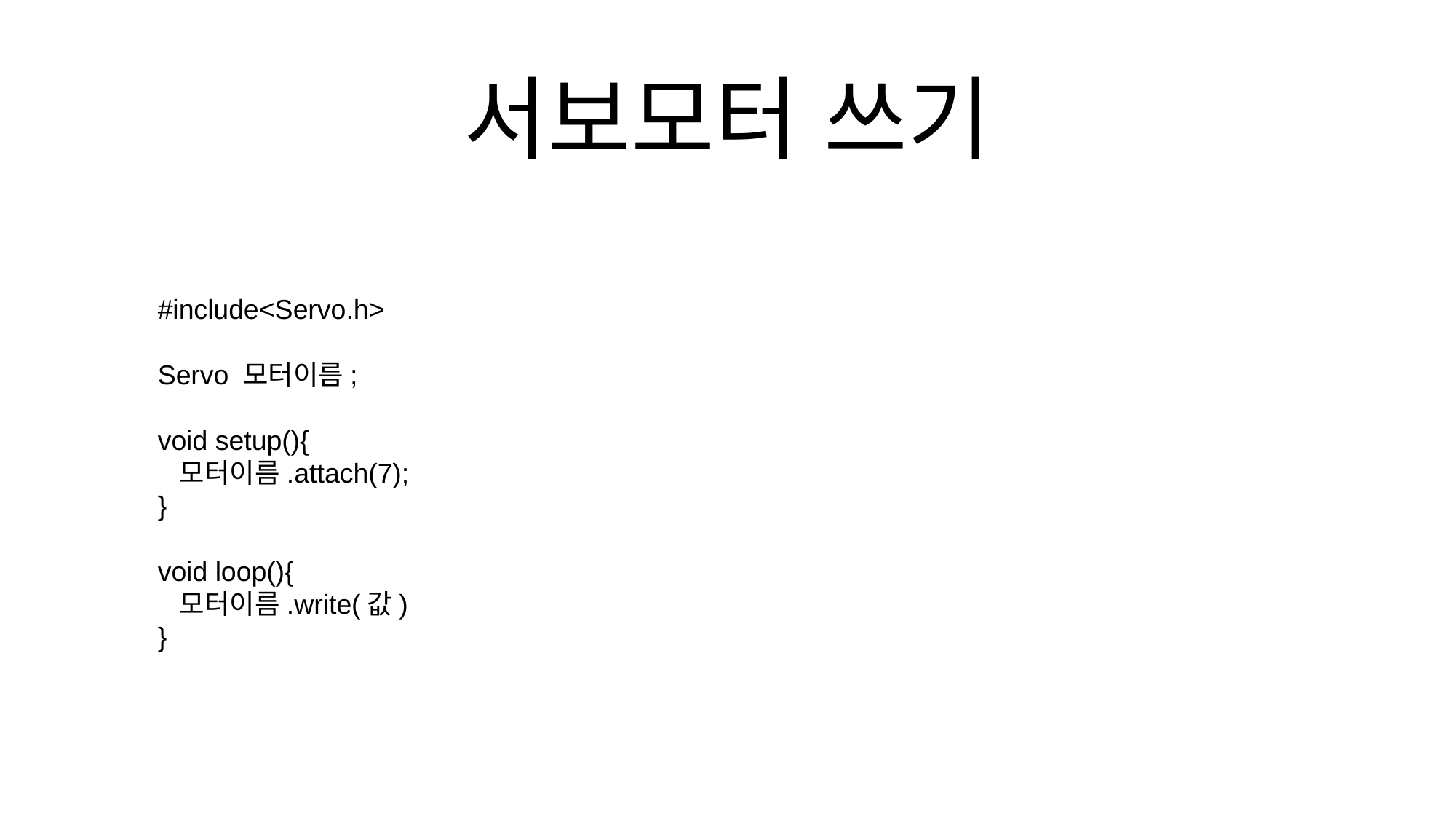

서보모터 쓰기
#include<Servo.h>

Servo 모터이름;

void setup(){
  모터이름.attach(7);
}

void loop(){
  모터이름.write(값)
}